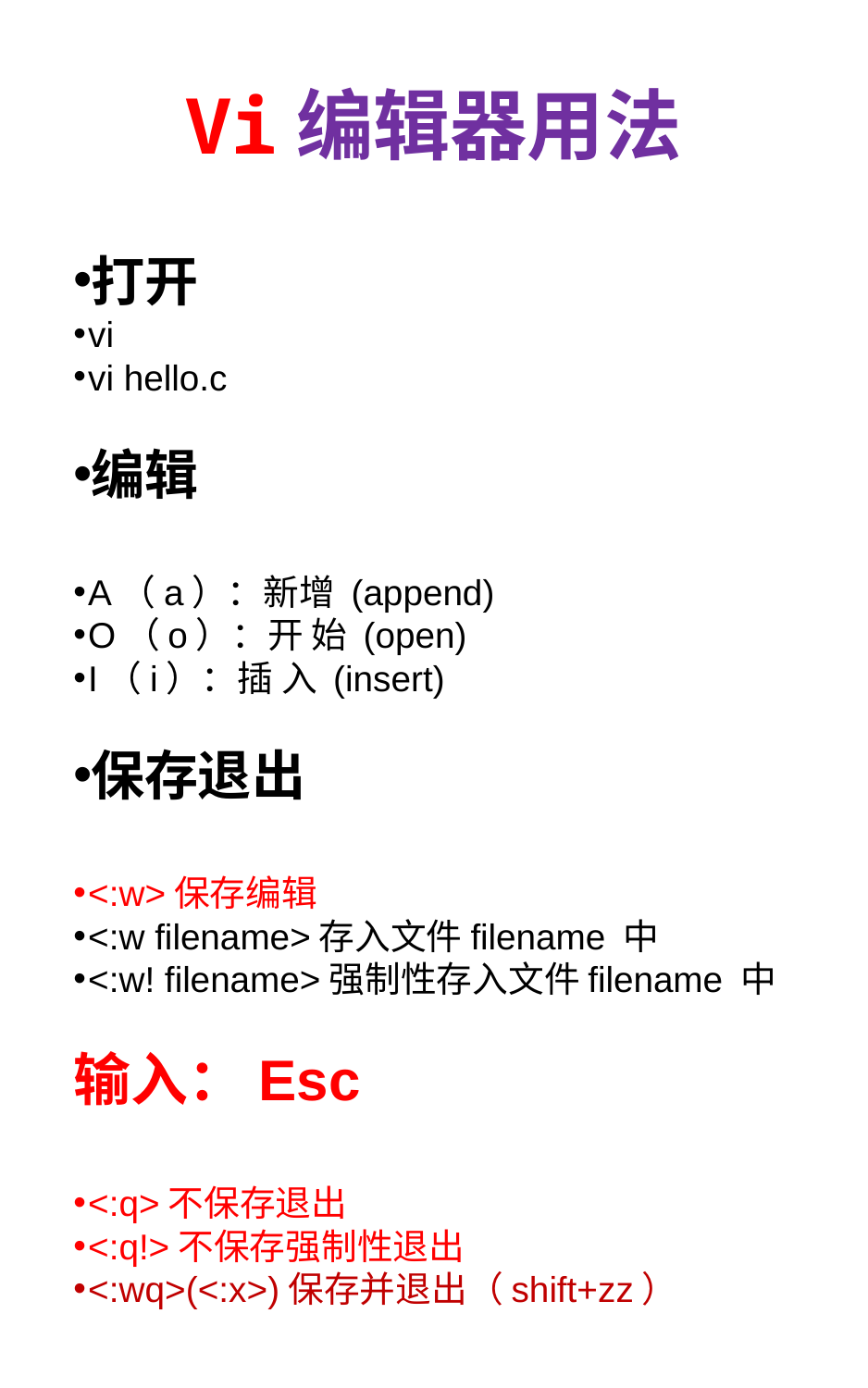

# Vi编辑器用法
打开
vi
vi hello.c

编辑

A（a）：新增 (append)
O（o）：开 始 (open)
I（i）：插 入 (insert)

保存退出

<:w>保存编辑
<:w filename>存入文件filename 中
<:w! filename>强制性存入文件filename 中

输入：Esc

<:q>不保存退出
<:q!>不保存强制性退出
<:wq>(<:x>)保存并退出（shift+zz）